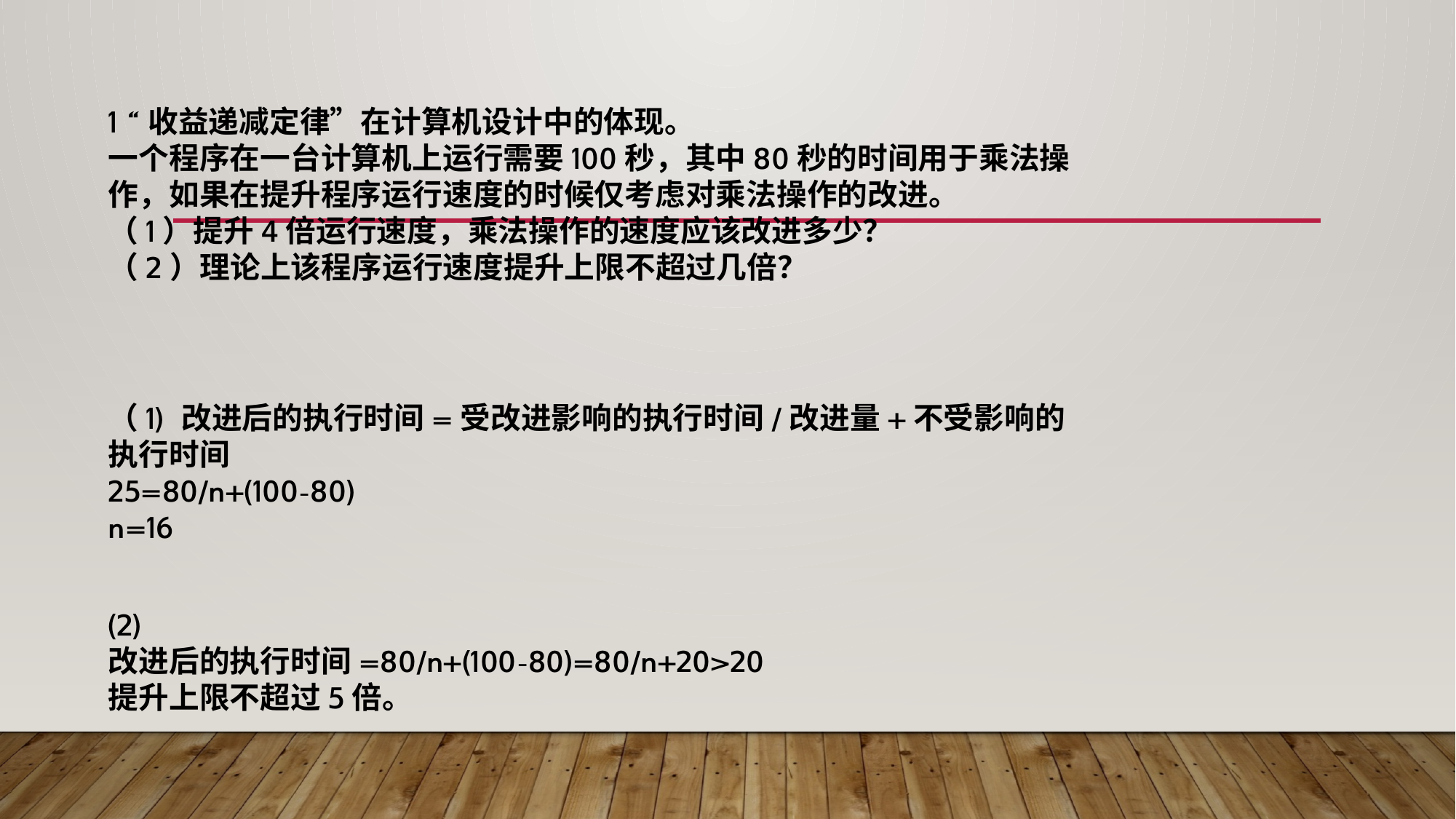

1 “收益递减定律”在计算机设计中的体现。
一个程序在一台计算机上运行需要100秒，其中80秒的时间用于乘法操作，如果在提升程序运行速度的时候仅考虑对乘法操作的改进。
（1）提升4倍运行速度，乘法操作的速度应该改进多少？
（2）理论上该程序运行速度提升上限不超过几倍？
（1) 改进后的执行时间=受改进影响的执行时间/改进量+不受影响的执行时间
25=80/n+(100-80)
n=16
(2)
改进后的执行时间=80/n+(100-80)=80/n+20>20
提升上限不超过5倍。